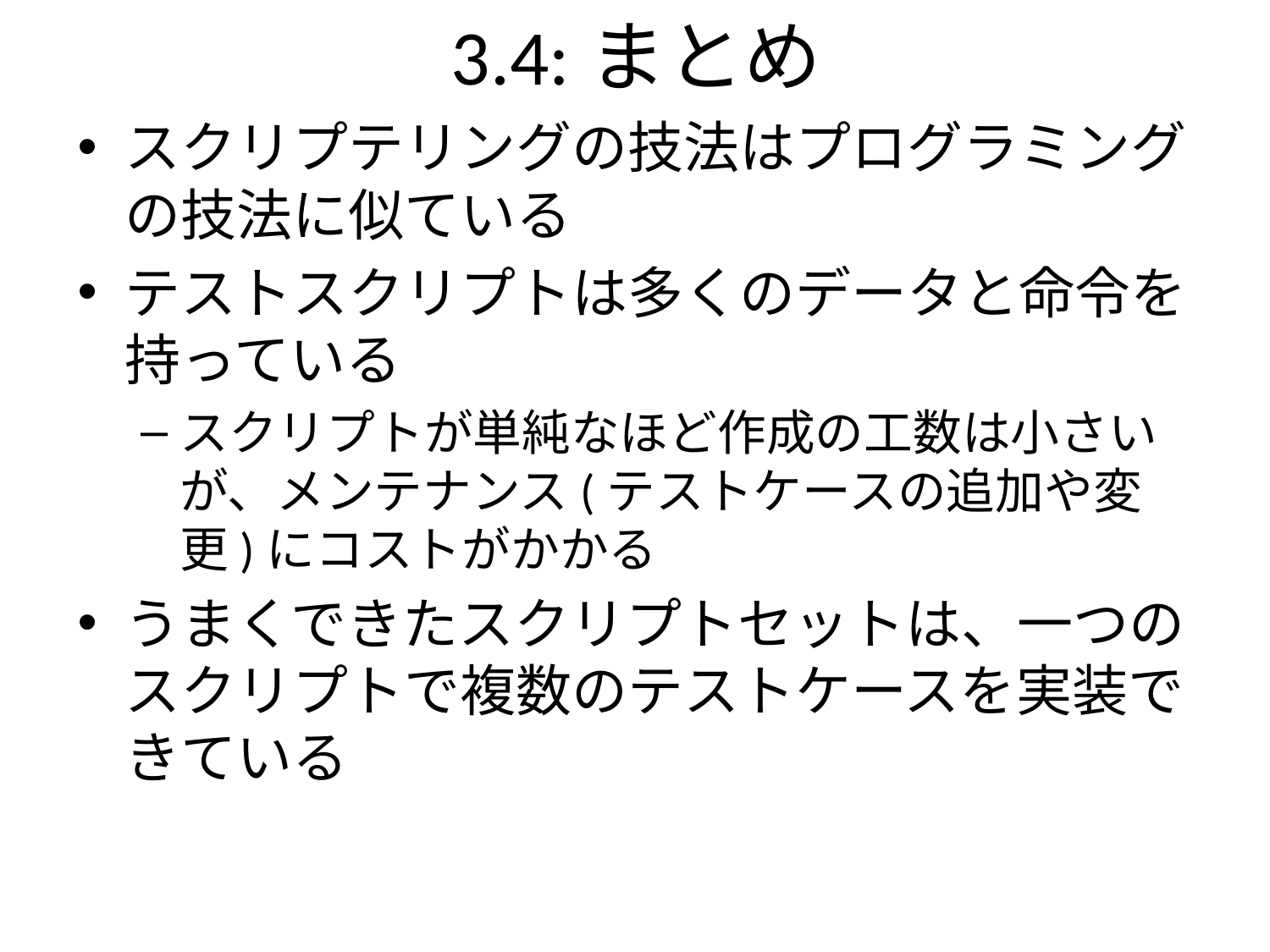

3.4:まとめ
スクリプテリングの技法はプログラミングの技法に似ている
テストスクリプトは多くのデータと命令を持っている
スクリプトが単純なほど作成の工数は小さいが、メンテナンス(テストケースの追加や変更)にコストがかかる
うまくできたスクリプトセットは、一つのスクリプトで複数のテストケースを実装できている